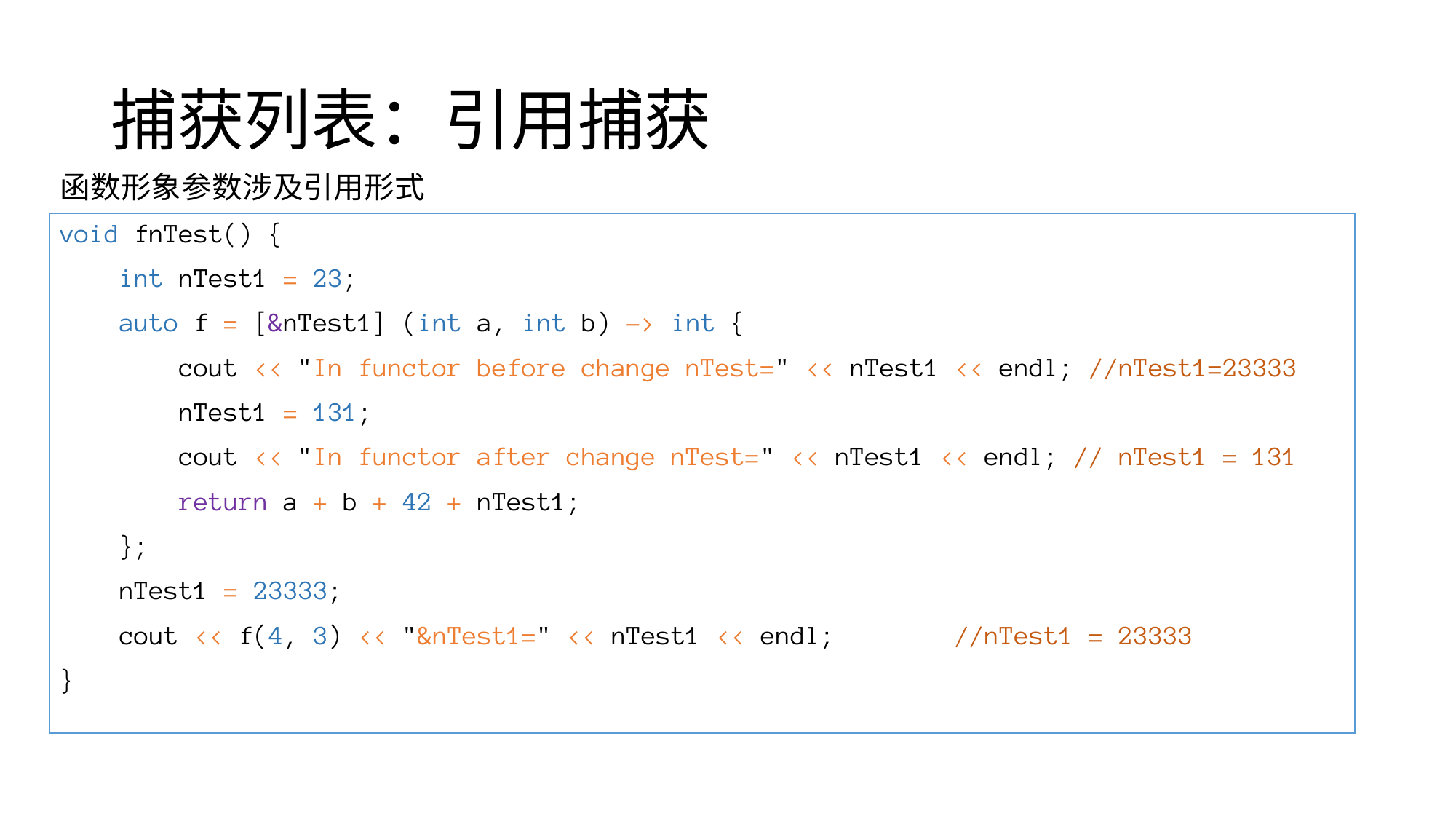

# 捕获列表：引用捕获
函数形象参数涉及引用形式
void fnTest() {
    int nTest1 = 23;
    auto f = [&nTest1] (int a, int b) -> int {
        cout << "In functor before change nTest=" << nTest1 << endl; //nTest1=23333
        nTest1 = 131;
        cout << "In functor after change nTest=" << nTest1 << endl; // nTest1 = 131
        return a + b + 42 + nTest1;
    };
    nTest1 = 23333;
    cout << f(4, 3) << "&nTest1=" << nTest1 << endl;        //nTest1 = 23333
}